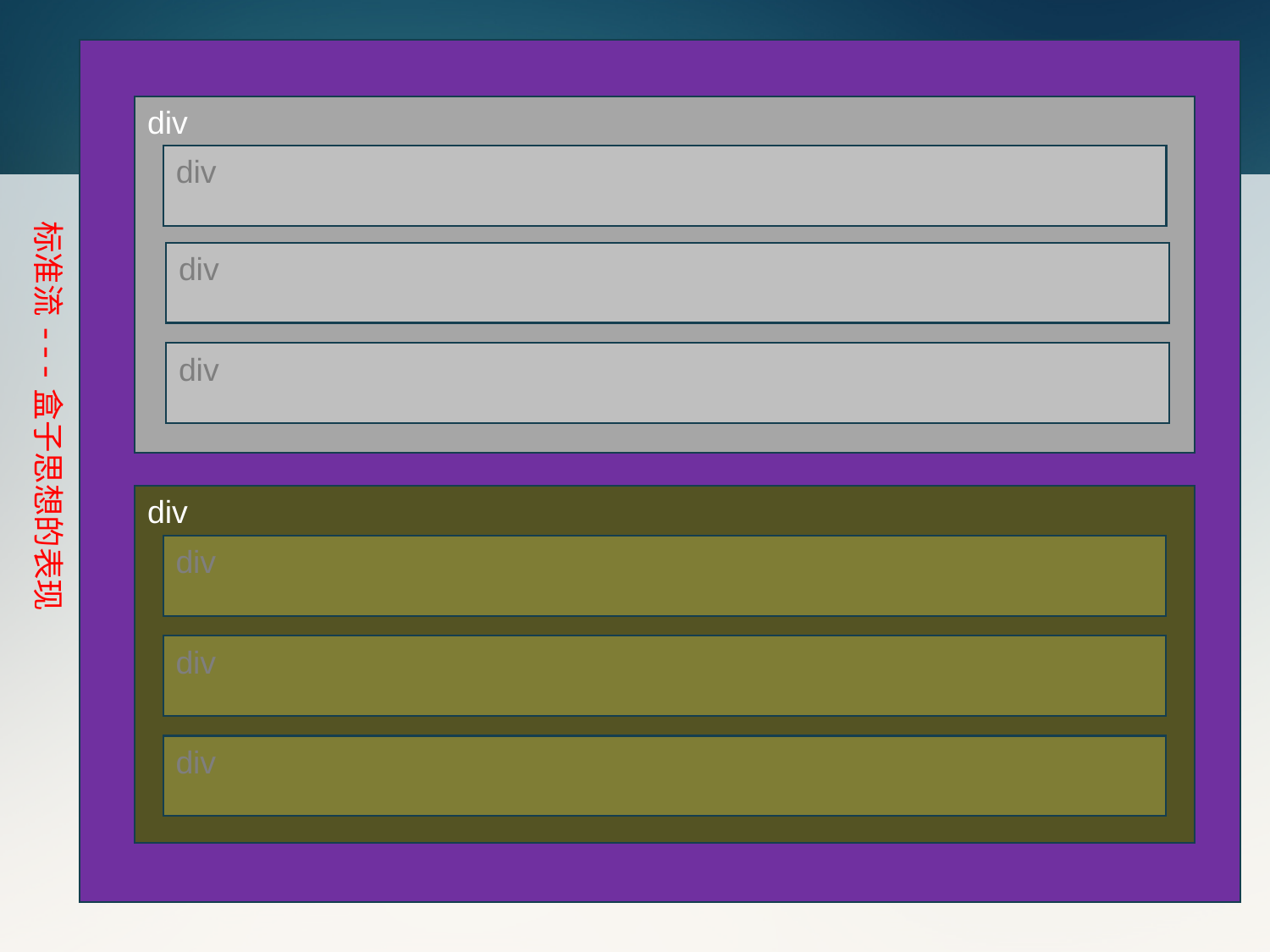

div

div

div

div
标准流---盒子思想的表现

div

div

div
div
div